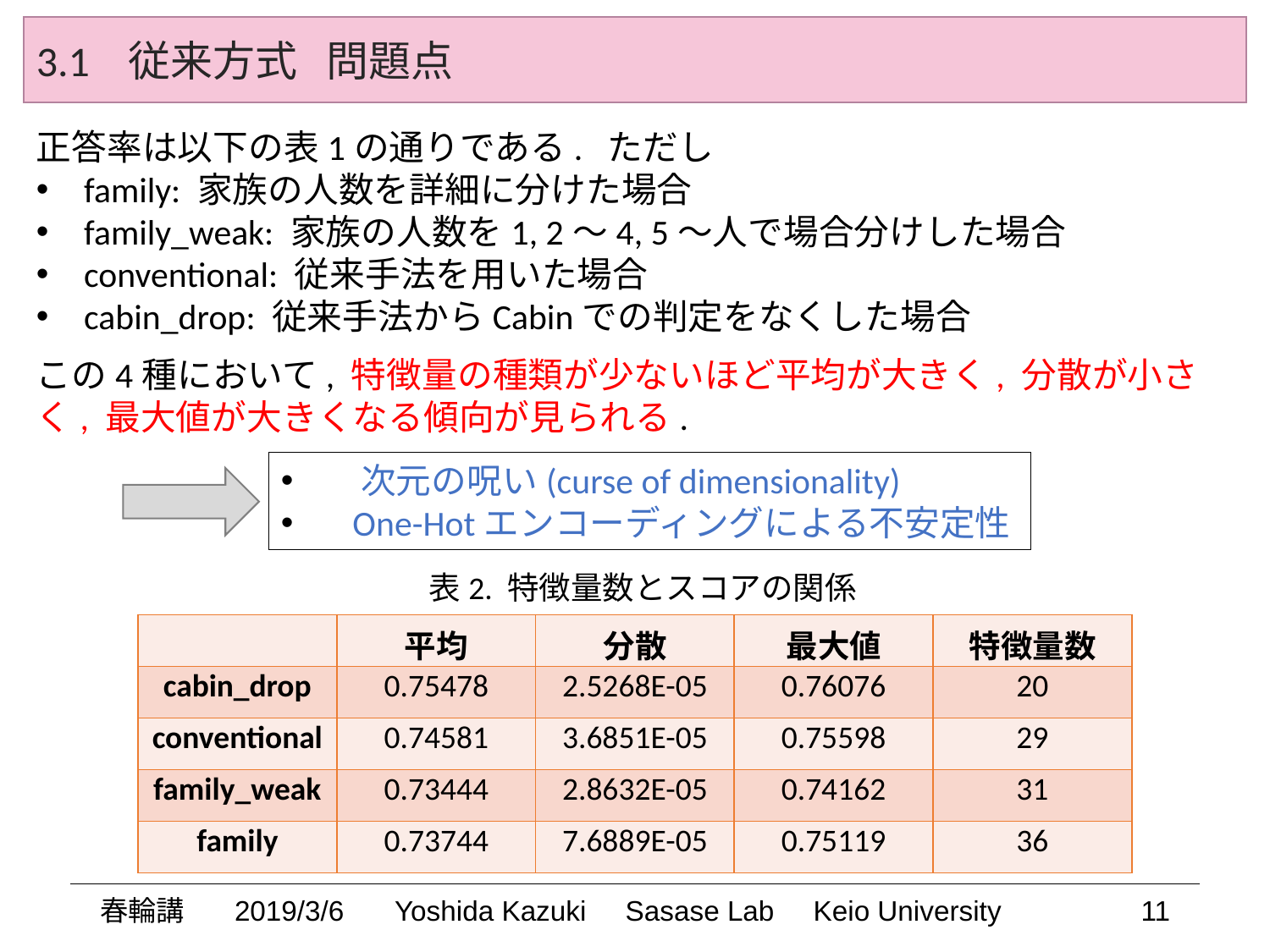

3.1   従来方式   問題点
正答率は以下の表1の通りである.  ただし
family: 家族の人数を詳細に分けた場合
family_weak: 家族の人数を1, 2〜4, 5〜人で場合分けした場合
conventional: 従来手法を用いた場合
cabin_drop: 従来手法からCabinでの判定をなくした場合
この4種において, 特徴量の種類が少ないほど平均が大きく, 分散が小さく, 最大値が大きくなる傾向が見られる.
 次元の呪い(curse of dimensionality)
 One-Hotエンコーディングによる不安定性

表2. 特徴量数とスコアの関係
|  | 平均 | 分散 | 最大値 | 特徴量数 |
| --- | --- | --- | --- | --- |
| cabin\_drop | 0.75478 | 2.5268E-05 | 0.76076 | 20 |
| conventional | 0.74581 | 3.6851E-05 | 0.75598 | 29 |
| family\_weak | 0.73444 | 2.8632E-05 | 0.74162 | 31 |
| family | 0.73744 | 7.6889E-05 | 0.75119 | 36 |
春輪講     2019/3/6
11
Yoshida Kazuki     Sasase Lab     Keio University